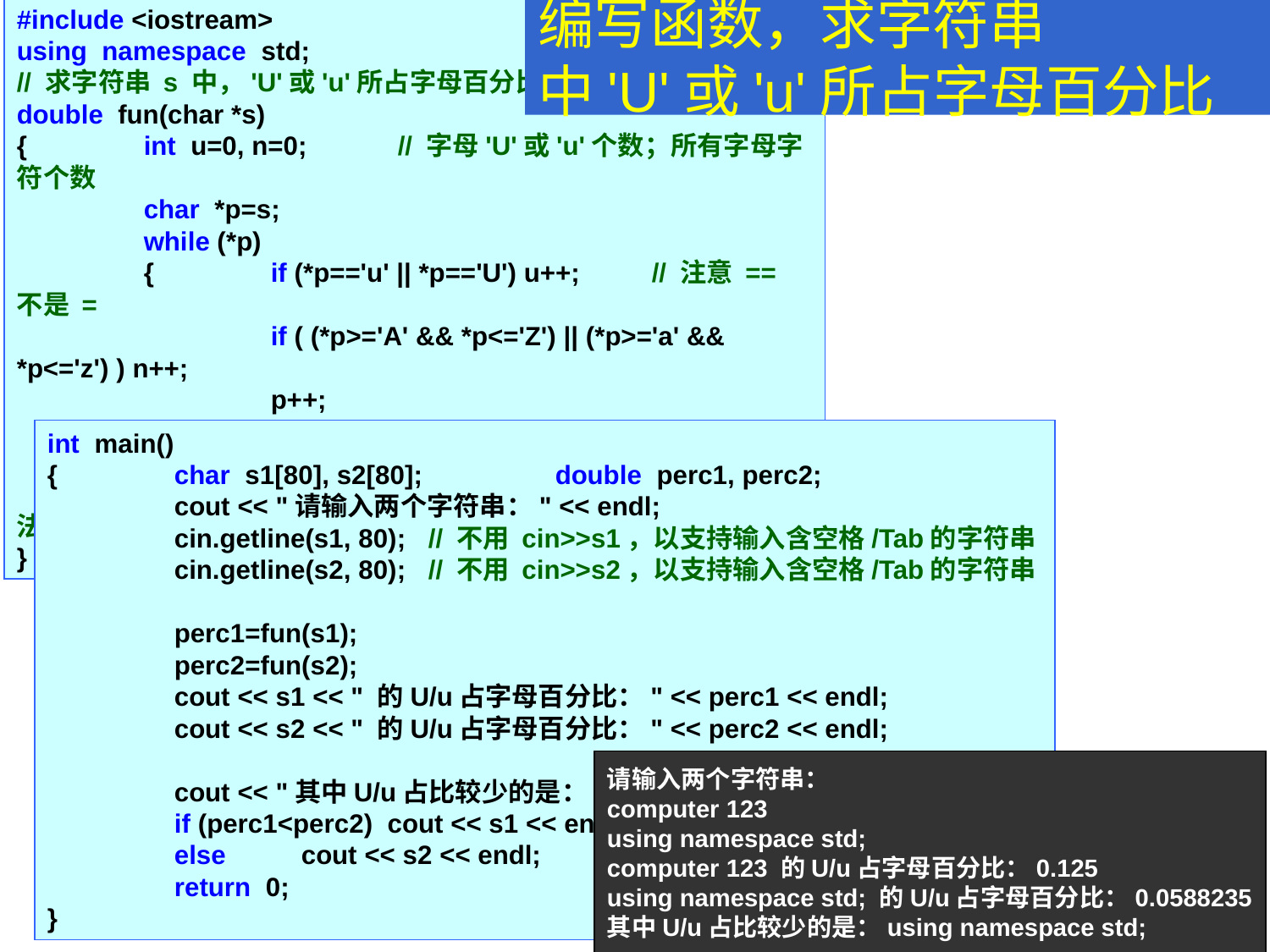

#include <iostream>
using  namespace  std;
// 求字符串 s 中，'U'或'u'所占字母百分比
double  fun(char *s)
{	int  u=0, n=0;	// 字母'U'或'u'个数；所有字母字符个数
	char  *p=s;
	while (*p)
	{	if (*p=='u' || *p=='U') u++;	// 注意 == 不是 =
		if ( (*p>='A' && *p<='Z') || (*p>='a' && *p<='z') ) n++;
		p++;
	}
	if (n==0)	return  0;
	else	 return  (double)u/n;  	// 注意整数除法
}
# 编写函数，求字符串 中'U'或'u'所占字母百分比
int  main()
{ 	char  s1[80], s2[80];  	double  perc1, perc2;
	cout << "请输入两个字符串：" << endl;
	cin.getline(s1, 80);	// 不用 cin>>s1，以支持输入含空格/Tab的字符串
	cin.getline(s2, 80);	// 不用 cin>>s2，以支持输入含空格/Tab的字符串

	perc1=fun(s1);
	perc2=fun(s2);
	cout << s1 << " 的U/u占字母百分比：" << perc1 << endl;
	cout << s2 << " 的U/u占字母百分比：" << perc2 << endl;

	cout << "其中U/u占比较少的是：";
	if (perc1<perc2)  cout << s1 << endl;
	else   	cout << s2 << endl;
	return  0;
}
请输入两个字符串：
computer 123
using namespace std;
computer 123 的U/u占字母百分比：0.125
using namespace std; 的U/u占字母百分比：0.0588235
其中U/u占比较少的是：using namespace std;